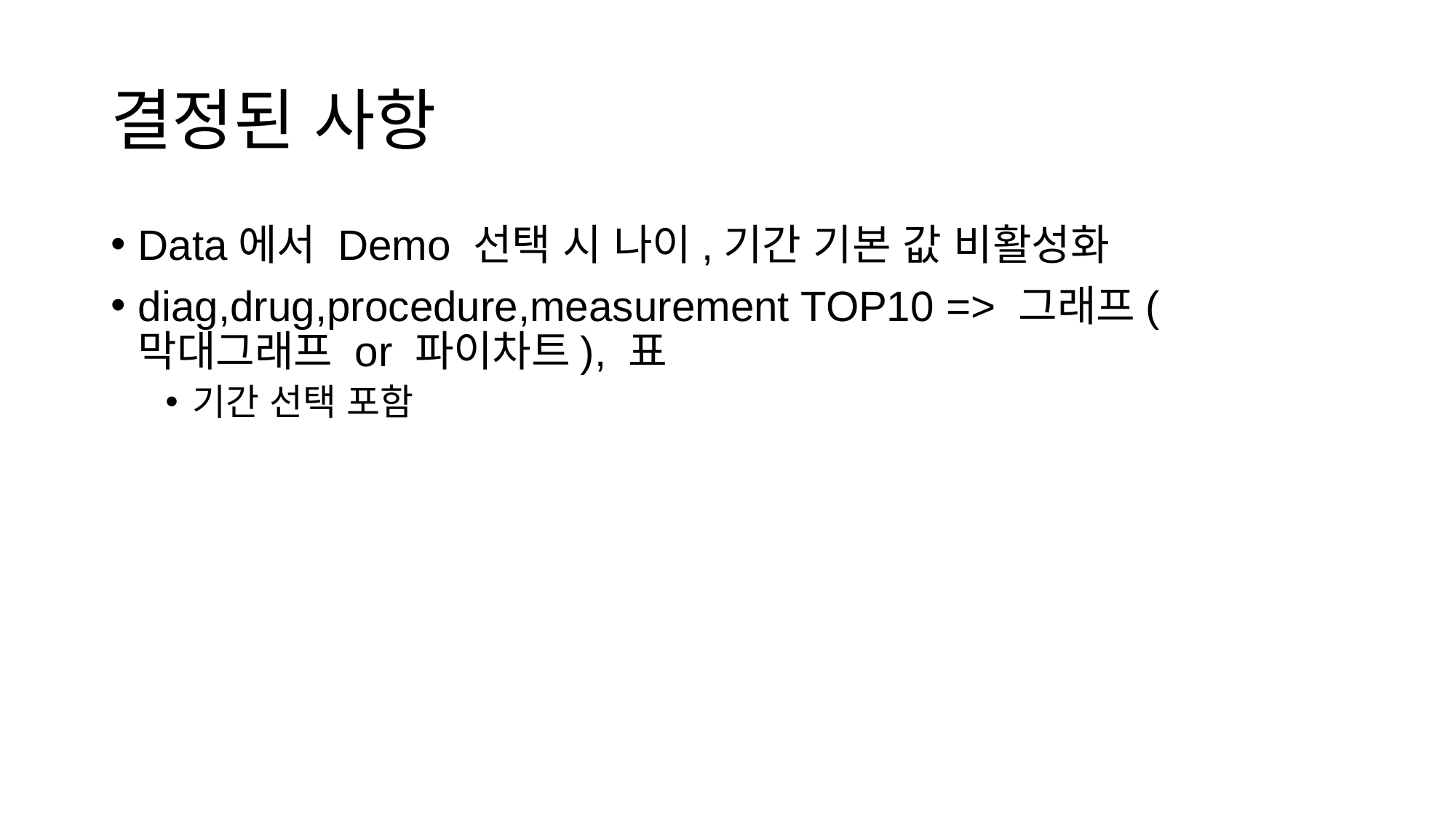

# 결정된 사항
Data에서 Demo 선택 시 나이,기간 기본 값 비활성화
diag,drug,procedure,measurement TOP10 => 그래프(막대그래프 or 파이차트), 표
기간 선택 포함